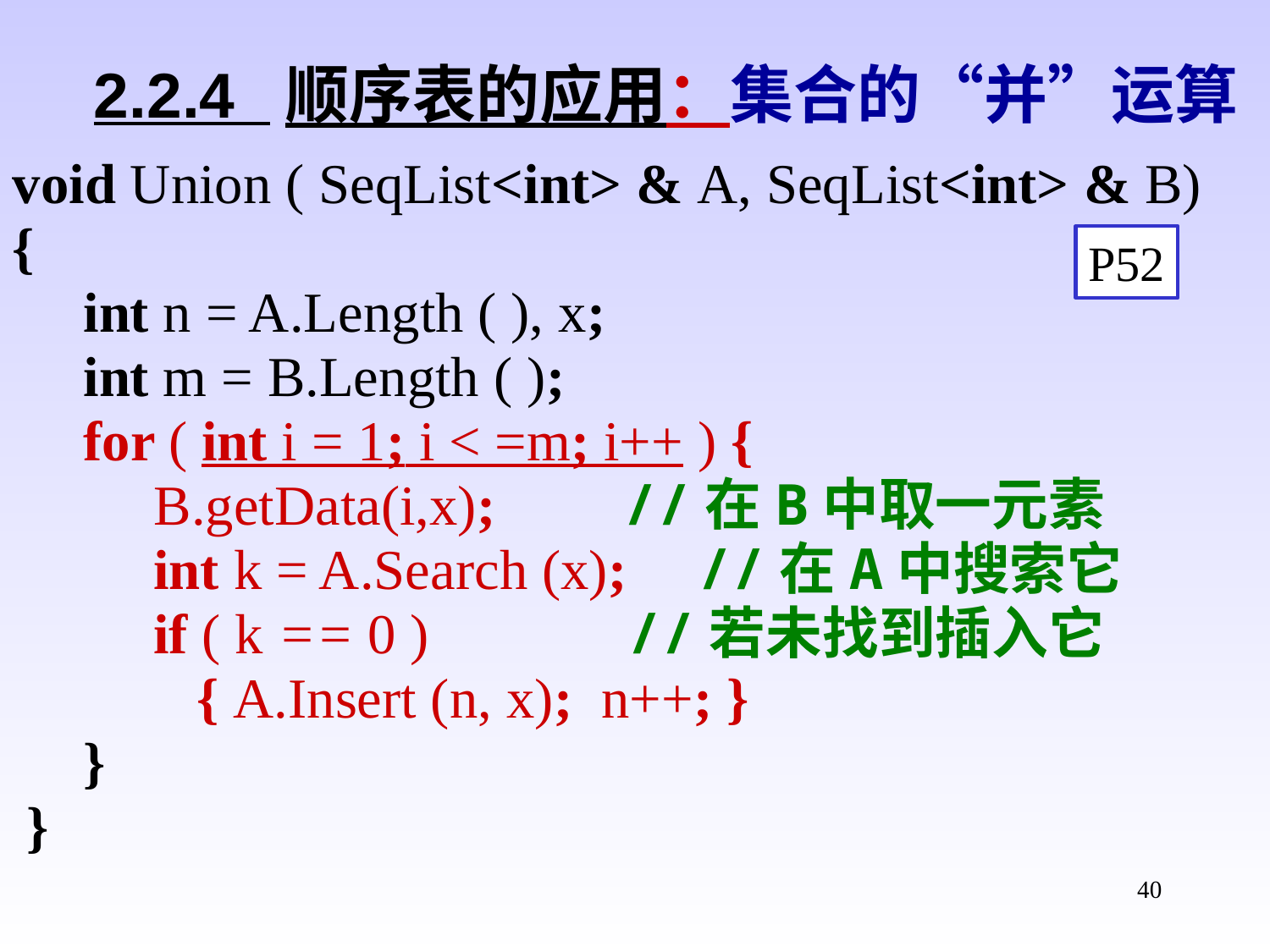

2.2.4  顺序表的应用：集合的“并”运算
void Union ( SeqList<int> & A, SeqList<int> & B)
{
     int n = A.Length ( ), x;
     int m = B.Length ( );
     for ( int i = 1; i < =m; i++ ) {
	 B.getData(i,x);         //在B中取一元素
	 int k = A.Search (x);     //在A中搜索它
	 if ( k == 0 )              //若未找到插入它
             { A.Insert (n, x);  n++; }
     }
 }
P52
40